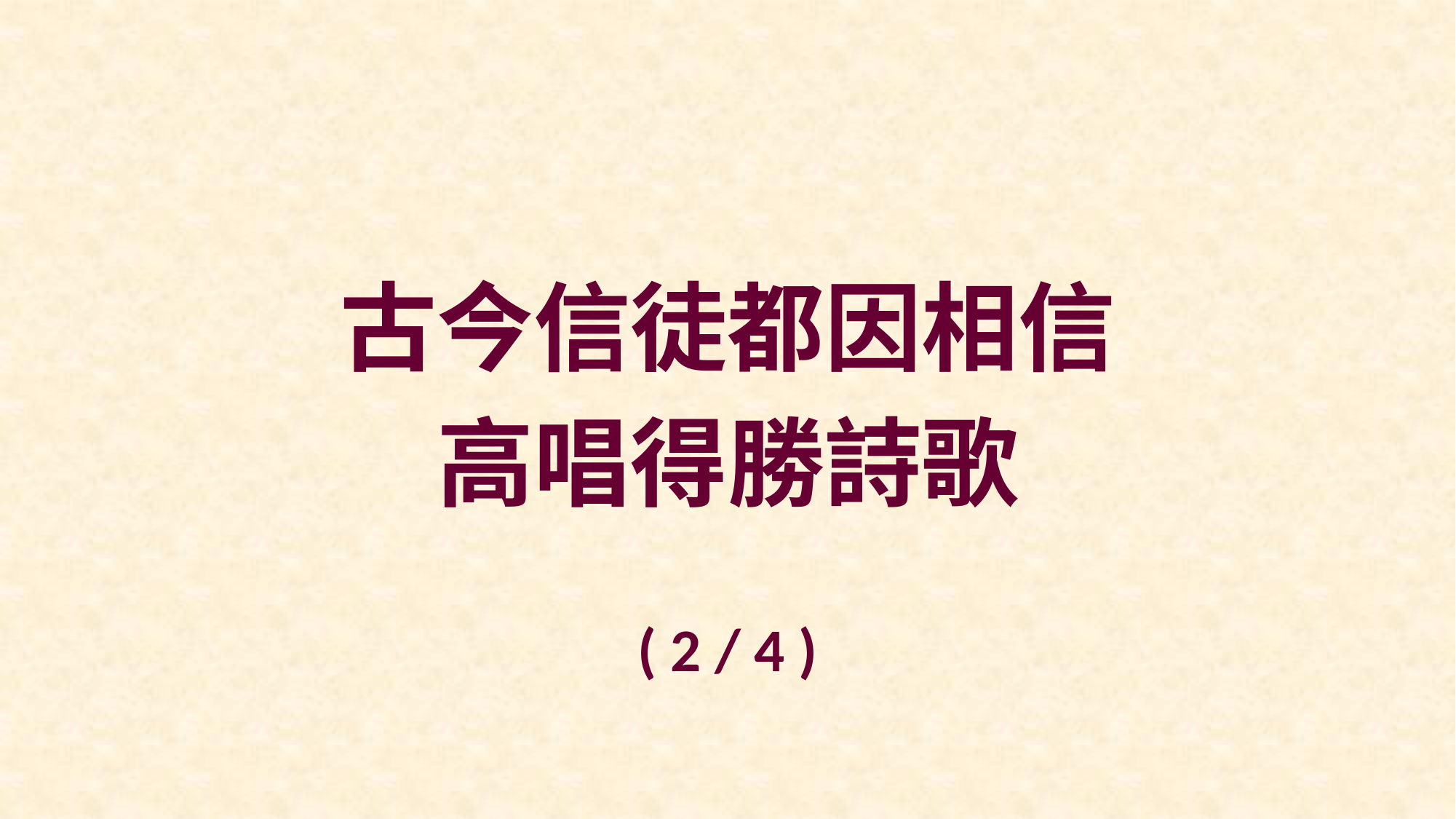

古今信徒都因相信
高唱得勝詩歌
( 2 / 4 )